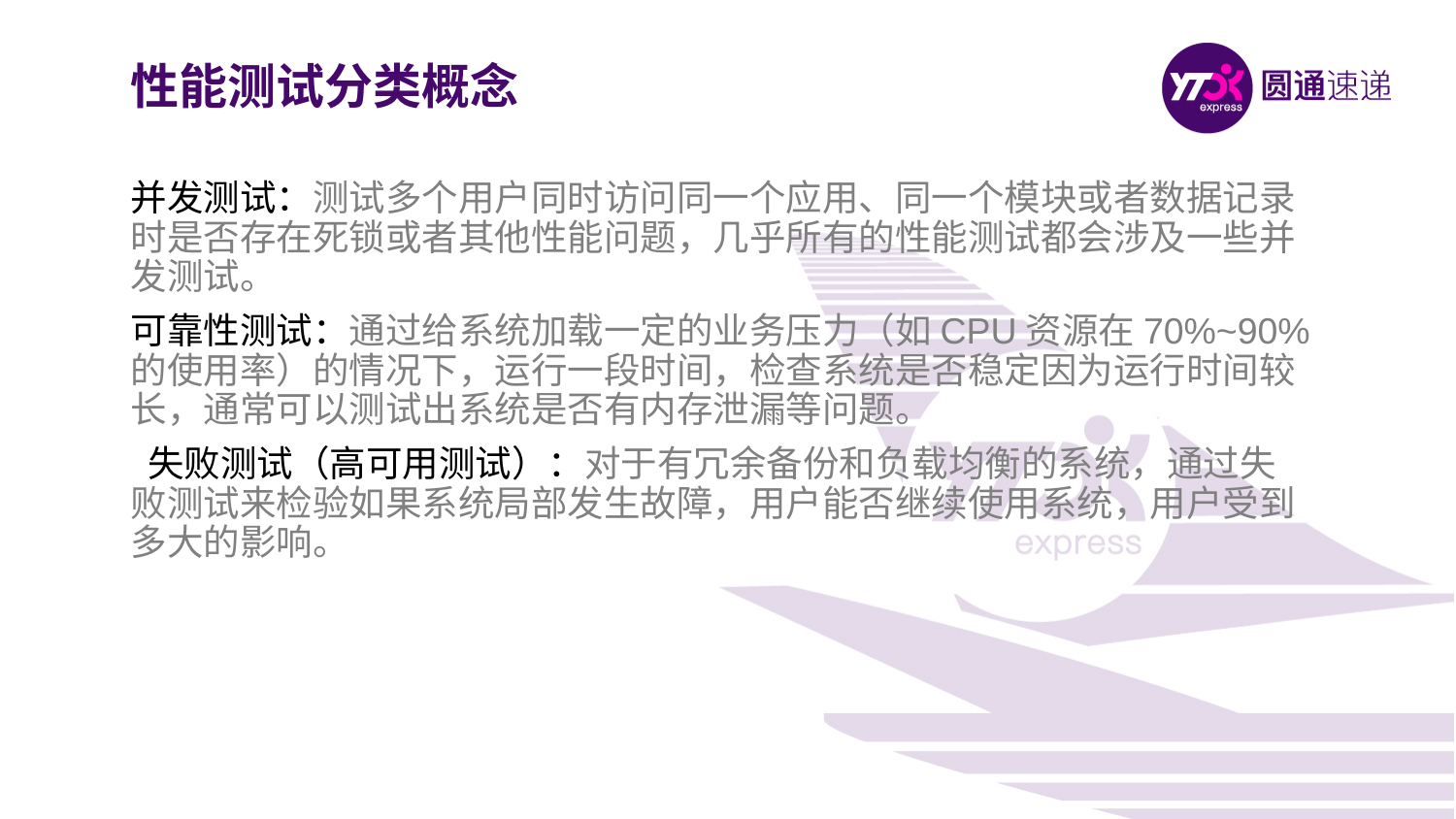

性能测试分类概念

并发测试：测试多个用户同时访问同一个应用、同一个模块或者数据记录时是否存在死锁或者其他性能问题，几乎所有的性能测试都会涉及一些并发测试。
可靠性测试：通过给系统加载一定的业务压力（如CPU资源在70%~90%的使用率）的情况下，运行一段时间，检查系统是否稳定因为运行时间较长，通常可以测试出系统是否有内存泄漏等问题。
 失败测试（高可用测试）：对于有冗余备份和负载均衡的系统，通过失败测试来检验如果系统局部发生故障，用户能否继续使用系统，用户受到多大的影响。